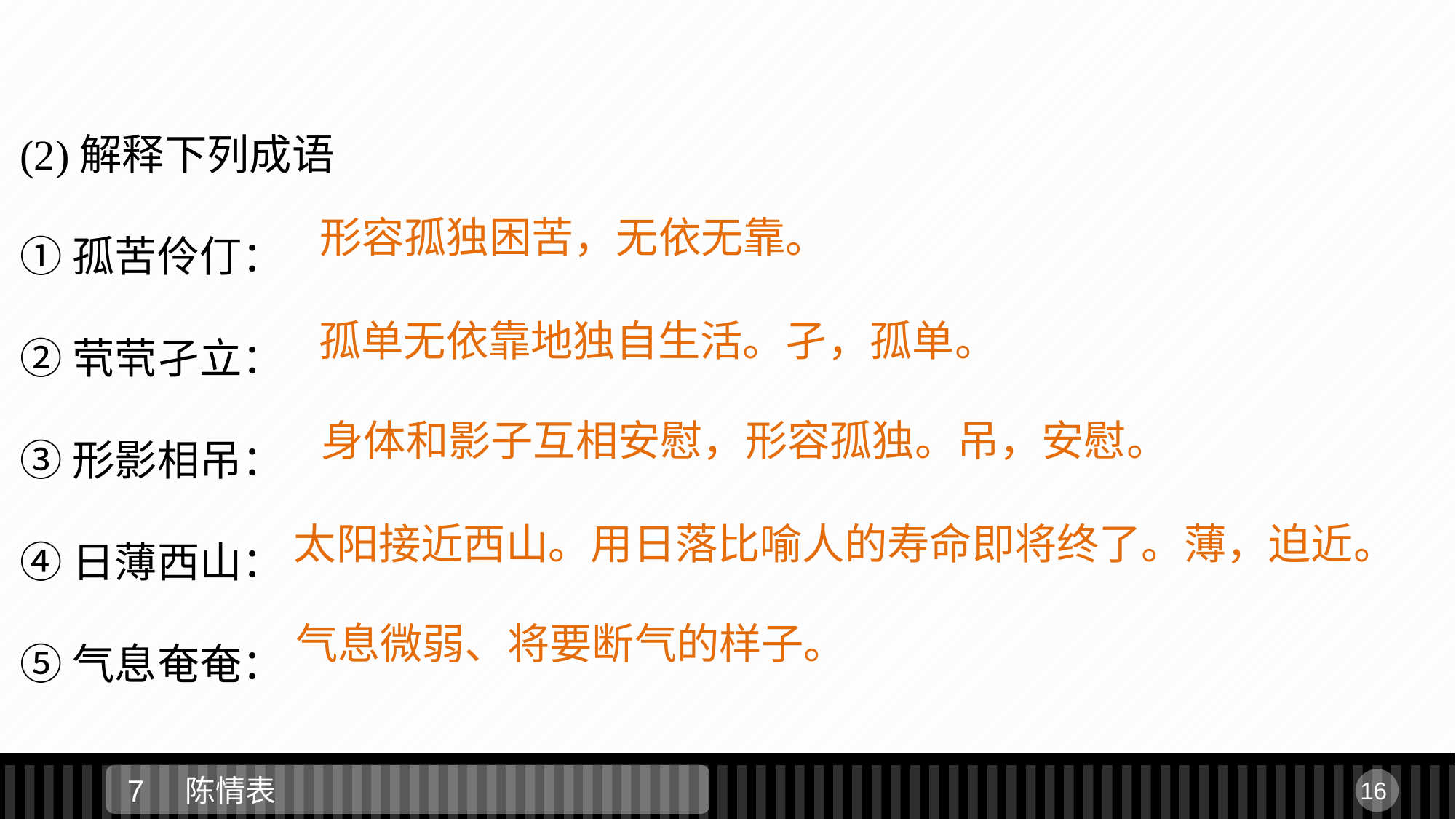

(2)解释下列成语
①孤苦伶仃：
②茕茕孑立：
③形影相吊：
④日薄西山：
⑤气息奄奄：
形容孤独困苦，无依无靠。
孤单无依靠地独自生活。孑，孤单。
身体和影子互相安慰，形容孤独。吊，安慰。
太阳接近西山。用日落比喻人的寿命即将终了。薄，迫近。
气息微弱、将要断气的样子。